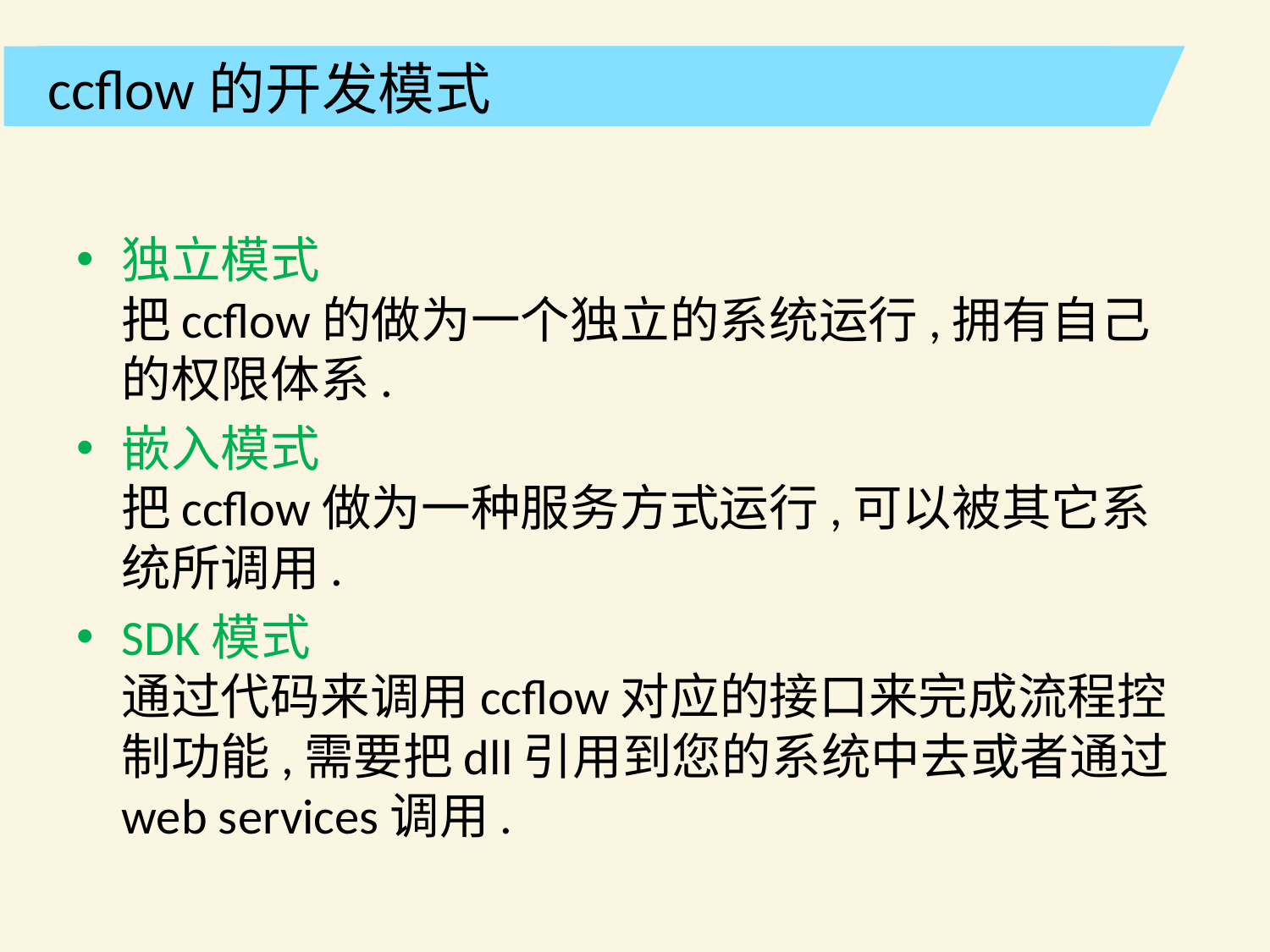

ccflow的开发模式
独立模式
把ccflow的做为一个独立的系统运行,拥有自己的权限体系.
嵌入模式
把ccflow做为一种服务方式运行,可以被其它系统所调用.
SDK模式
通过代码来调用ccflow对应的接口来完成流程控制功能,需要把dll引用到您的系统中去或者通过web services调用.